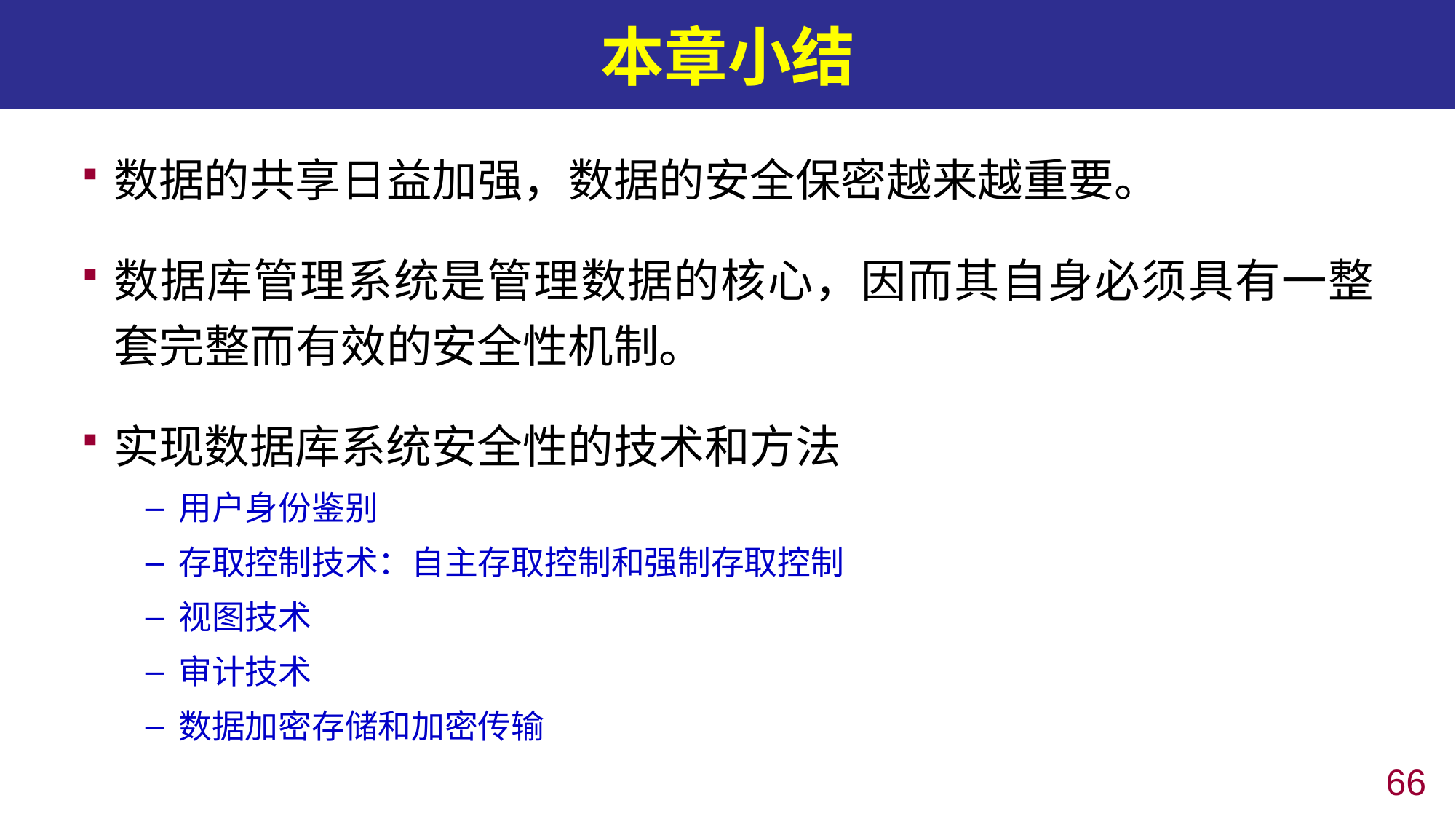

# 本章小结
数据的共享日益加强，数据的安全保密越来越重要。

数据库管理系统是管理数据的核心，因而其自身必须具有一整套完整而有效的安全性机制。

实现数据库系统安全性的技术和方法
用户身份鉴别
存取控制技术：自主存取控制和强制存取控制
视图技术
审计技术
数据加密存储和加密传输
66